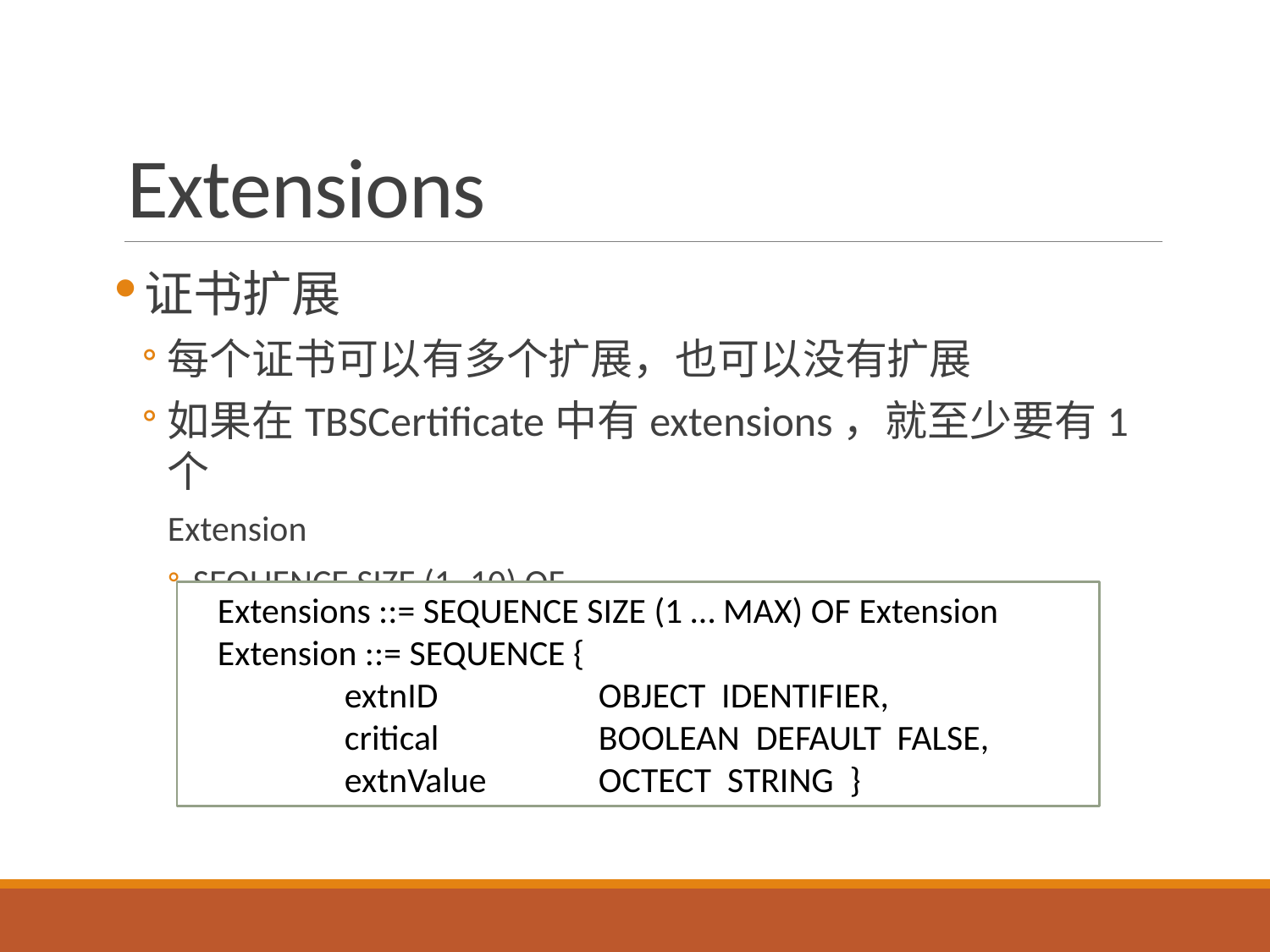

# Extensions
证书扩展
每个证书可以有多个扩展，也可以没有扩展
如果在TBSCertificate中有extensions，就至少要有1个
Extension
SEQUENCE SIZE (1..10) OF
Extensions ::= SEQUENCE SIZE (1 … MAX) OF Extension
Extension ::= SEQUENCE {
	extnID		OBJECT  IDENTIFIER,
	critical		BOOLEAN  DEFAULT  FALSE,
	extnValue	OCTECT  STRING  }
36